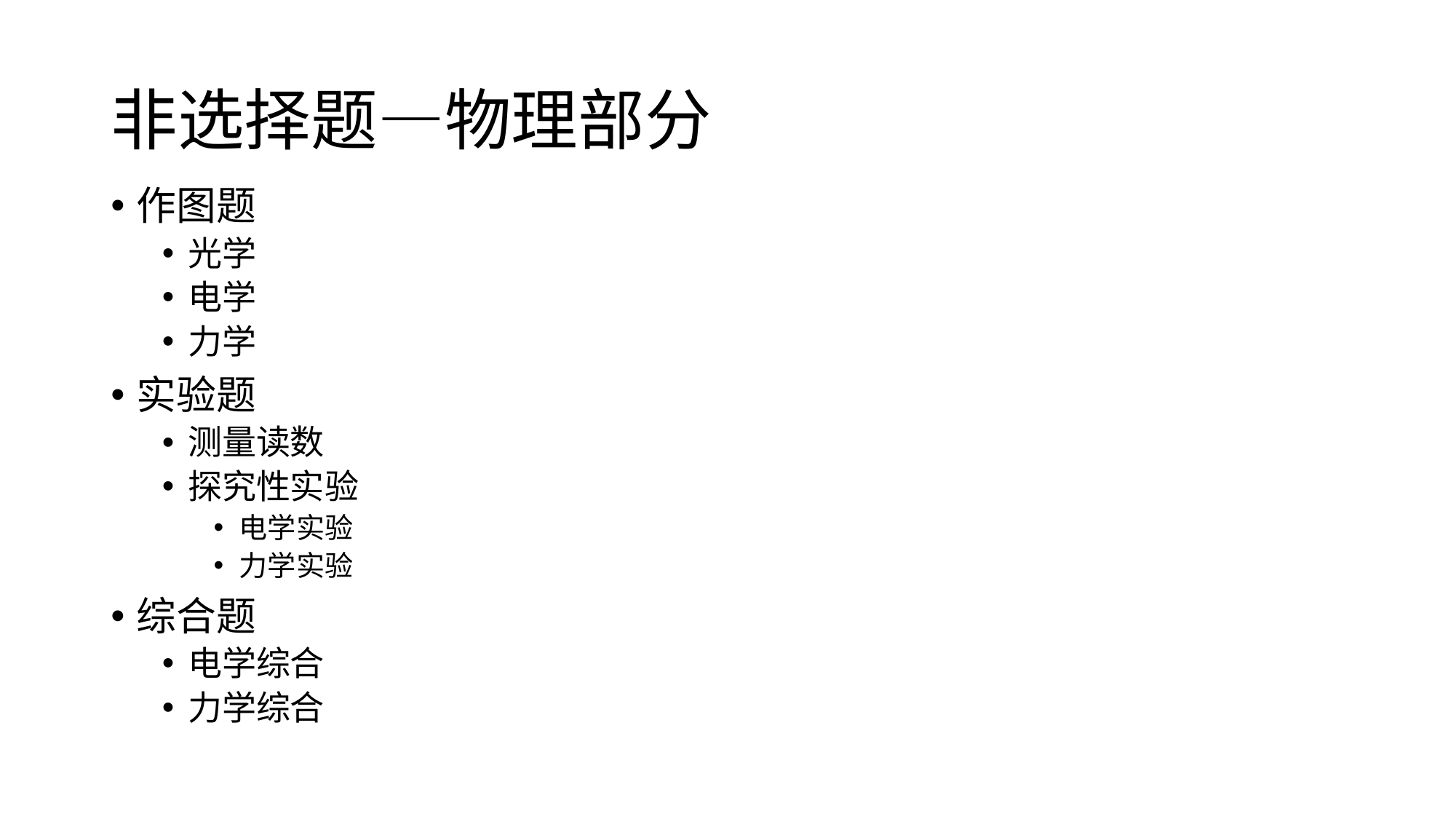

# 非选择题—物理部分
作图题
光学
电学
力学
实验题
测量读数
探究性实验
电学实验
力学实验
综合题
电学综合
力学综合